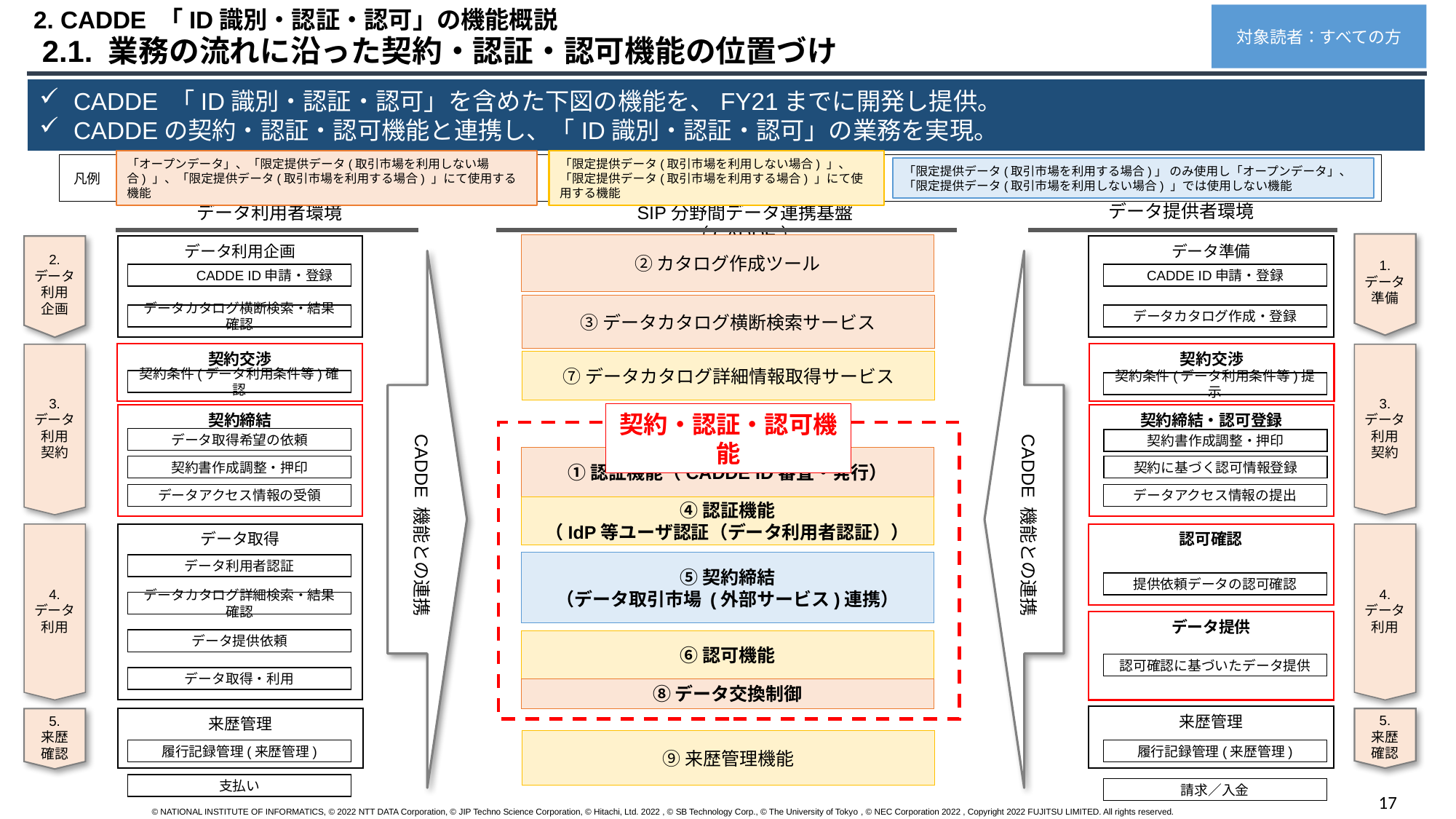

2. CADDE 「ID識別・認証・認可」の機能概説
対象読者：すべての方
 2.1. 業務の流れに沿った契約・認証・認可機能の位置づけ
CADDE 「ID識別・認証・認可」を含めた下図の機能を、FY21までに開発し提供。
CADDEの契約・認証・認可機能と連携し、「ID識別・認証・認可」の業務を実現。

「オープンデータ」、「限定提供データ(取引市場を利用しない場合) 」、「限定提供データ(取引市場を利用する場合) 」にて使用する機能
「限定提供データ(取引市場を利用しない場合) 」、「限定提供データ(取引市場を利用する場合) 」にて使用する機能
「限定提供データ(取引市場を利用する場合)」 のみ使用し「オープンデータ」、「限定提供データ(取引市場を利用しない場合) 」では使用しない機能
凡例
データ提供者環境
データ利用者環境
SIP分野間データ連携基盤（CADDE）
②カタログ作成ツール
データ利用企画
データ準備

1.
データ
準備
2.
データ
利用
企画
　　　　CADDE ID申請・登録
CADDE ID申請・登録
③データカタログ横断検索サービス
データカタログ横断検索・結果確認
データカタログ作成・登録
契約交渉
契約交渉
⑦データカタログ詳細情報取得サービス
契約条件(データ利用条件等)確認
契約条件(データ利用条件等)提示
3.
データ
利用
契約
3.
データ
利用
契約
契約・認証・認可機能
契約締結
契約締結・認可登録
CADDE 機能との連携
CADDE 機能との連携

データ取得希望の依頼
契約書作成調整・押印
①認証機能（CADDE ID審査・発行）
契約書作成調整・押印
契約に基づく認可情報登録
データアクセス情報の受領
データアクセス情報の提出
④認証機能
（IdP等ユーザ認証（データ利用者認証））
データ取得
認可確認
⑤契約締結
（データ取引市場 (外部サービス)連携）
データ利用者認証
提供依頼データの認可確認
4.
データ
利用
4.
データ
利用
データカタログ詳細検索・結果確認
データ提供
データ提供依頼
⑥認可機能
認可確認に基づいたデータ提供
データ取得・利用
⑧データ交換制御
来歴管理
5.
来歴
確認
5.
来歴
確認
来歴管理
⑨来歴管理機能
履行記録管理(来歴管理)
履行記録管理(来歴管理)
支払い
請求／入金